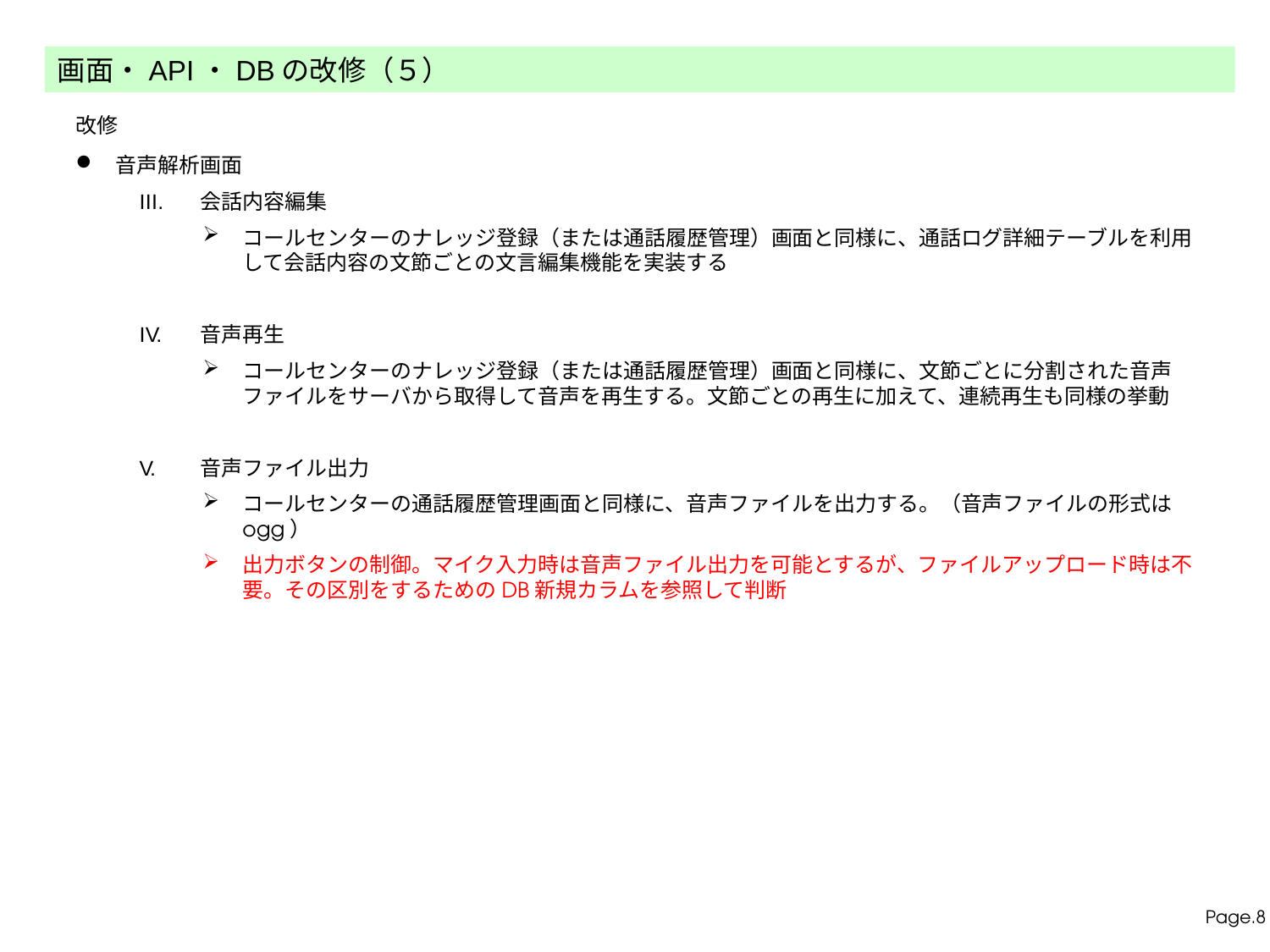

画面・API・DBの改修（５）
改修
音声解析画面
　会話内容編集
コールセンターのナレッジ登録（または通話履歴管理）画面と同様に、通話ログ詳細テーブルを利用して会話内容の文節ごとの文言編集機能を実装する

　音声再生
コールセンターのナレッジ登録（または通話履歴管理）画面と同様に、文節ごとに分割された音声ファイルをサーバから取得して音声を再生する。文節ごとの再生に加えて、連続再生も同様の挙動

　音声ファイル出力
コールセンターの通話履歴管理画面と同様に、音声ファイルを出力する。（音声ファイルの形式はogg）
出力ボタンの制御。マイク入力時は音声ファイル出力を可能とするが、ファイルアップロード時は不要。その区別をするためのDB新規カラムを参照して判断